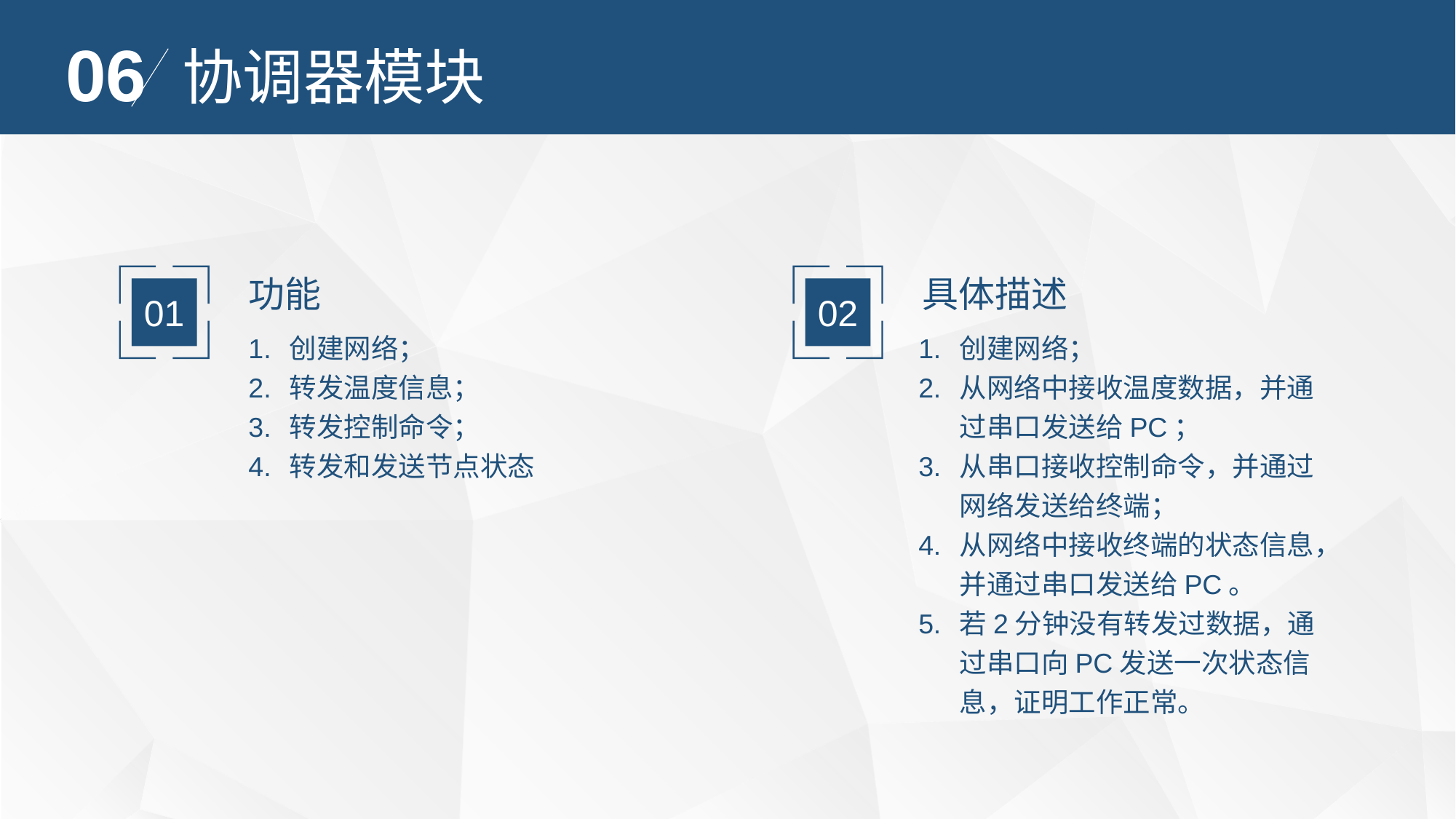

06
协调器模块

功能

具体描述
01
02
创建网络；
转发温度信息；
转发控制命令；
转发和发送节点状态
创建网络；
从网络中接收温度数据，并通过串口发送给PC；
从串口接收控制命令，并通过网络发送给终端；
从网络中接收终端的状态信息，并通过串口发送给PC。
若2分钟没有转发过数据，通过串口向PC发送一次状态信息，证明工作正常。